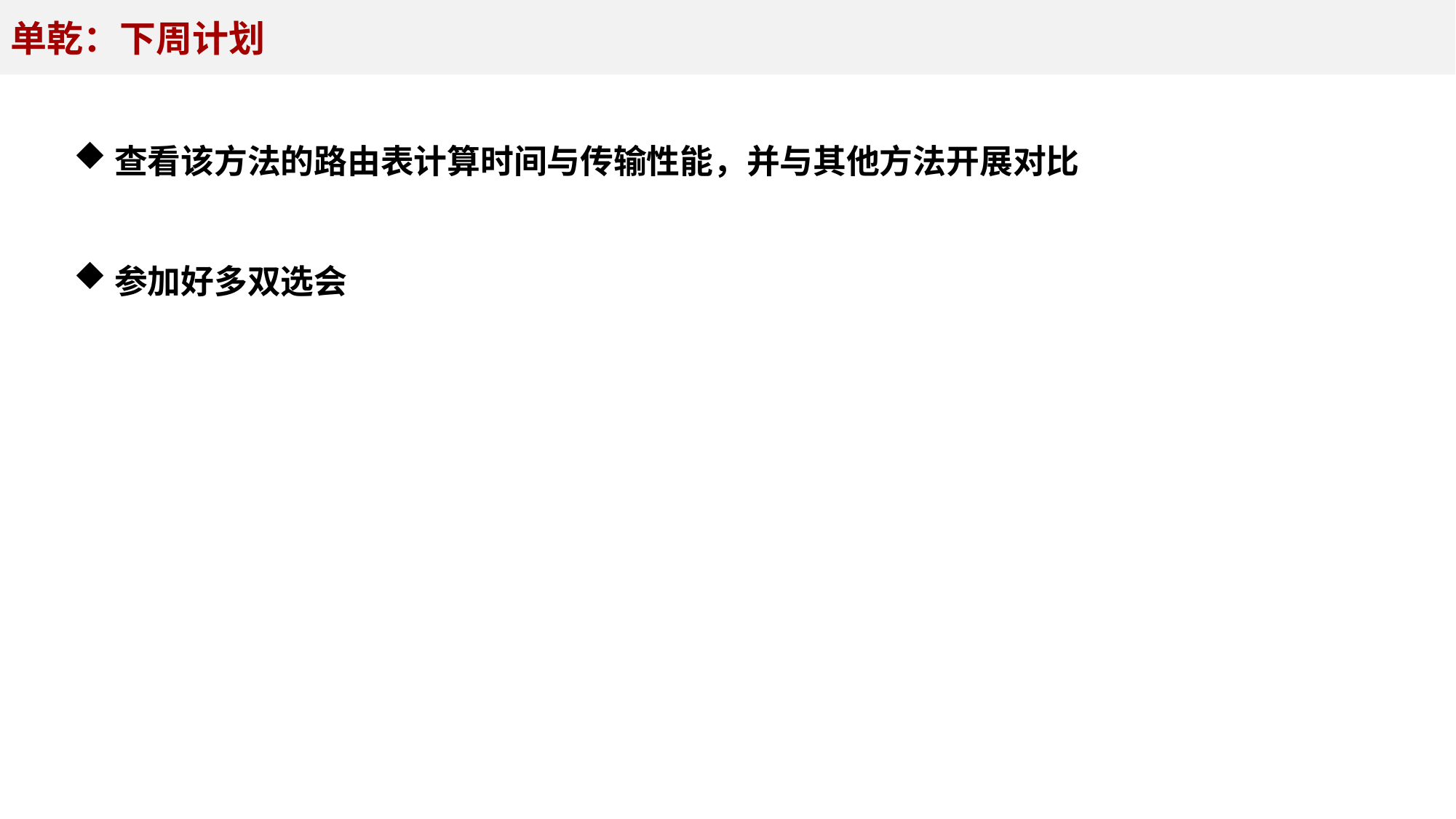

单乾：下周计划

查看该方法的路由表计算时间与传输性能，并与其他方法开展对比

参加好多双选会